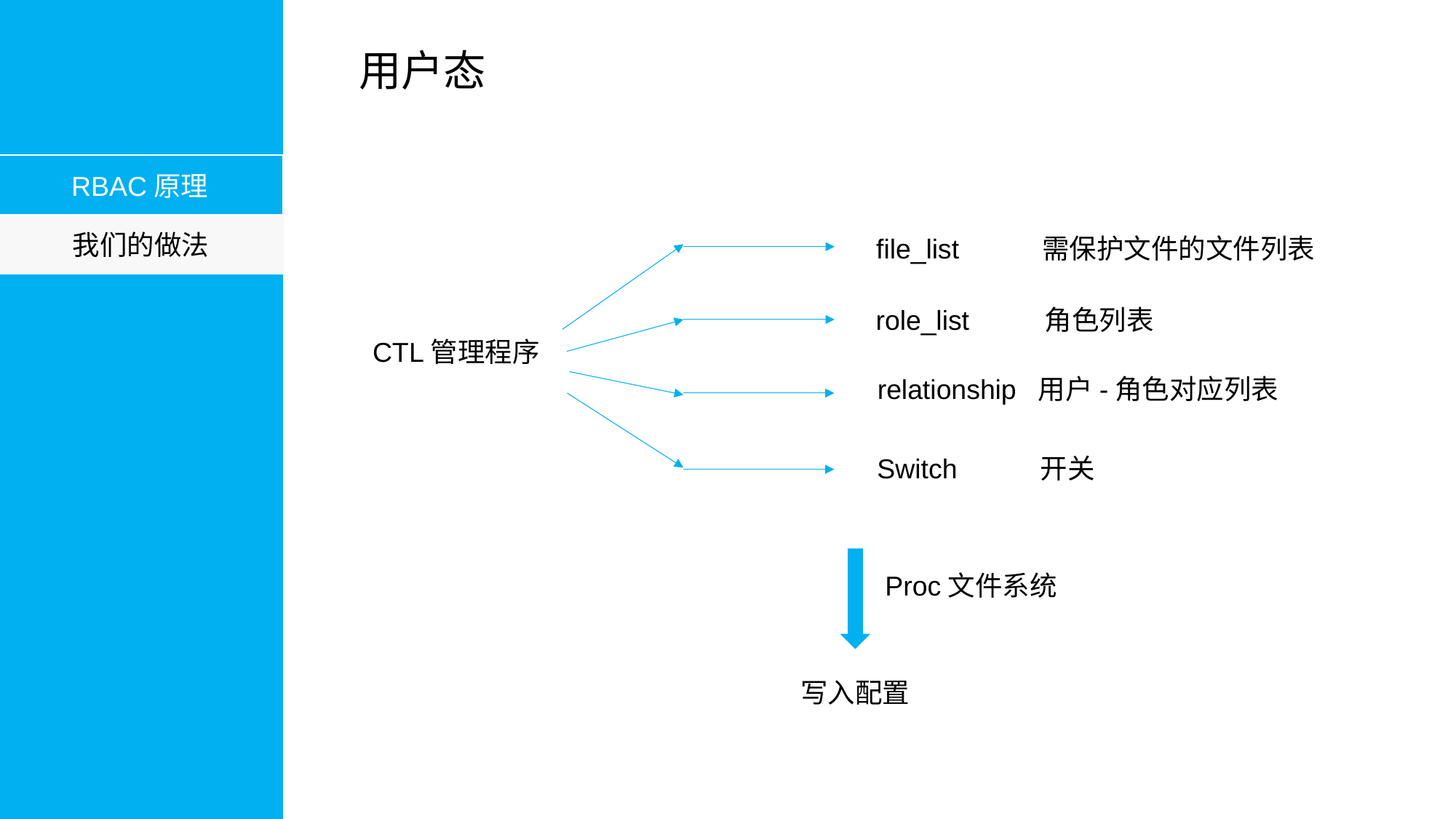

用户态
RBAC原理
RBAC原理
具体做法
我们的做法
file_list          需保护文件的文件列表
role_list         角色列表
CTL管理程序
relationship  用户-角色对应列表
Switch          开关
Proc文件系统

写入配置